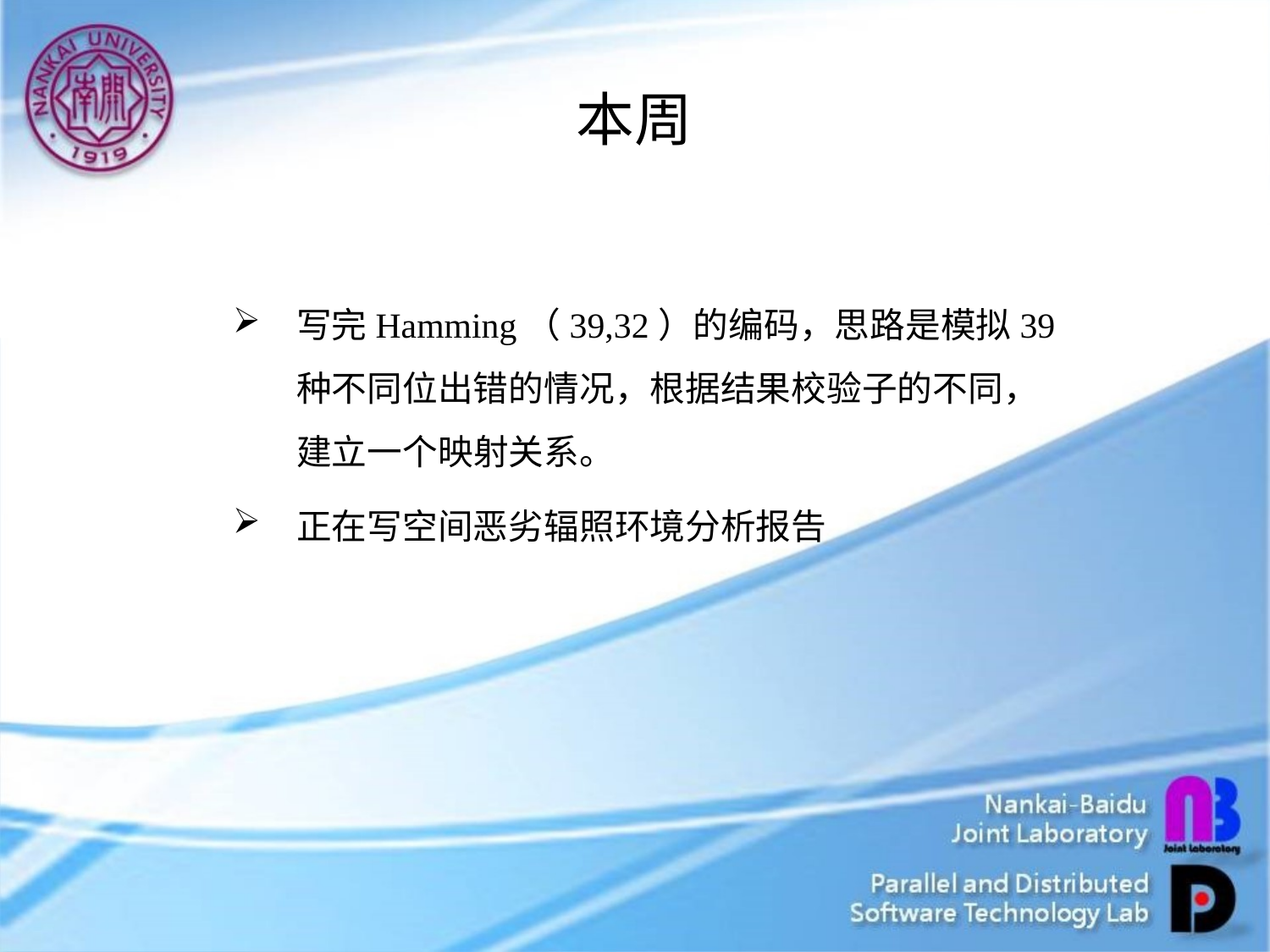

# 本周
写完Hamming（39,32）的编码，思路是模拟39种不同位出错的情况，根据结果校验子的不同，建立一个映射关系。
正在写空间恶劣辐照环境分析报告